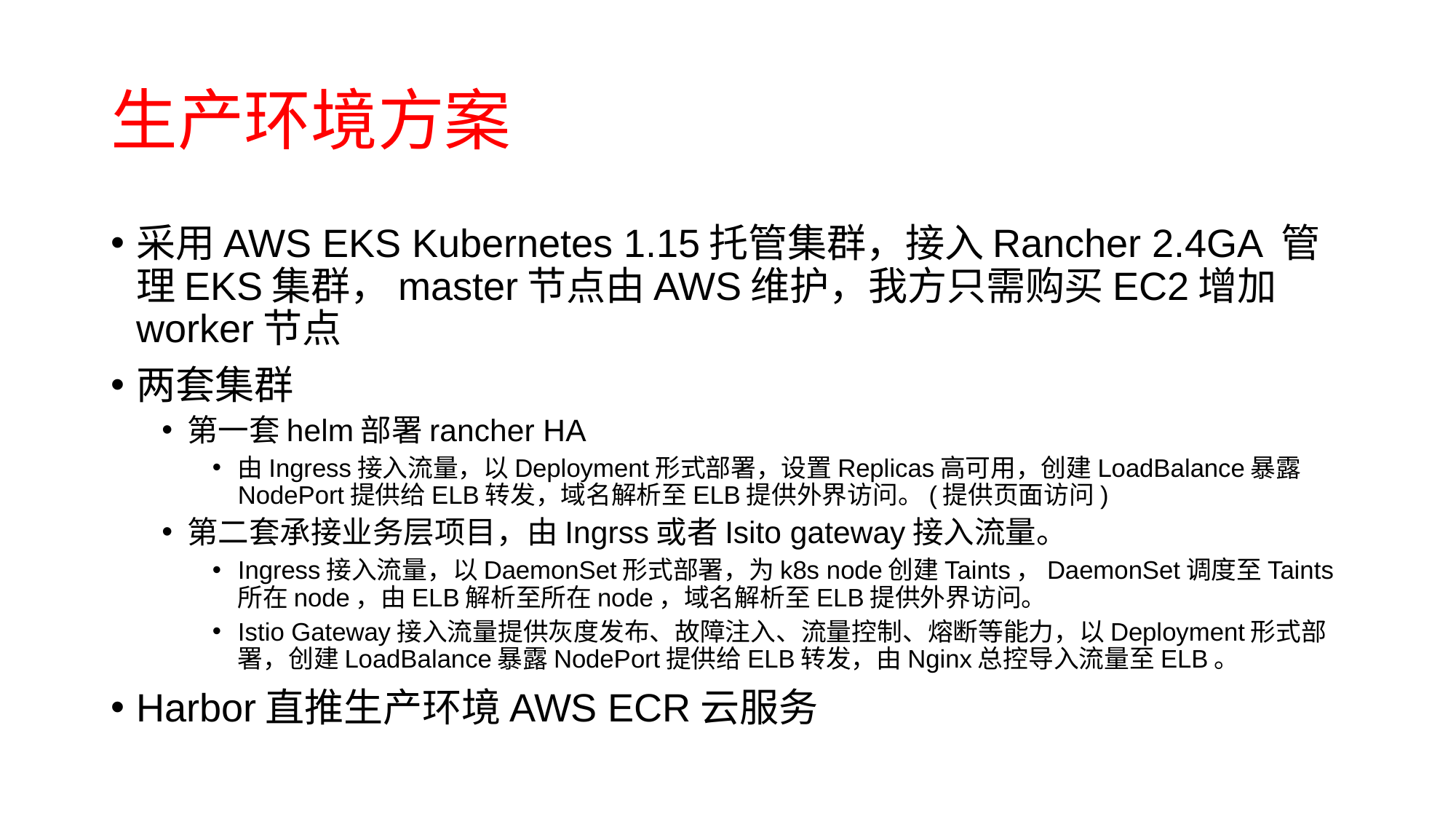

# 生产环境方案
采用AWS EKS Kubernetes 1.15托管集群，接入Rancher 2.4GA 管理EKS集群，master节点由AWS维护，我方只需购买EC2增加worker节点
两套集群
第一套helm部署rancher HA
由Ingress接入流量，以Deployment形式部署，设置Replicas高可用，创建LoadBalance暴露NodePort提供给ELB转发，域名解析至ELB提供外界访问。(提供页面访问)
第二套承接业务层项目，由Ingrss或者Isito gateway接入流量。
Ingress接入流量，以DaemonSet形式部署，为k8s node创建Taints，DaemonSet调度至Taints所在node，由ELB解析至所在node，域名解析至ELB提供外界访问。
Istio Gateway接入流量提供灰度发布、故障注入、流量控制、熔断等能力，以Deployment形式部署，创建LoadBalance暴露NodePort提供给ELB转发，由Nginx总控导入流量至ELB。
Harbor直推生产环境AWS ECR云服务